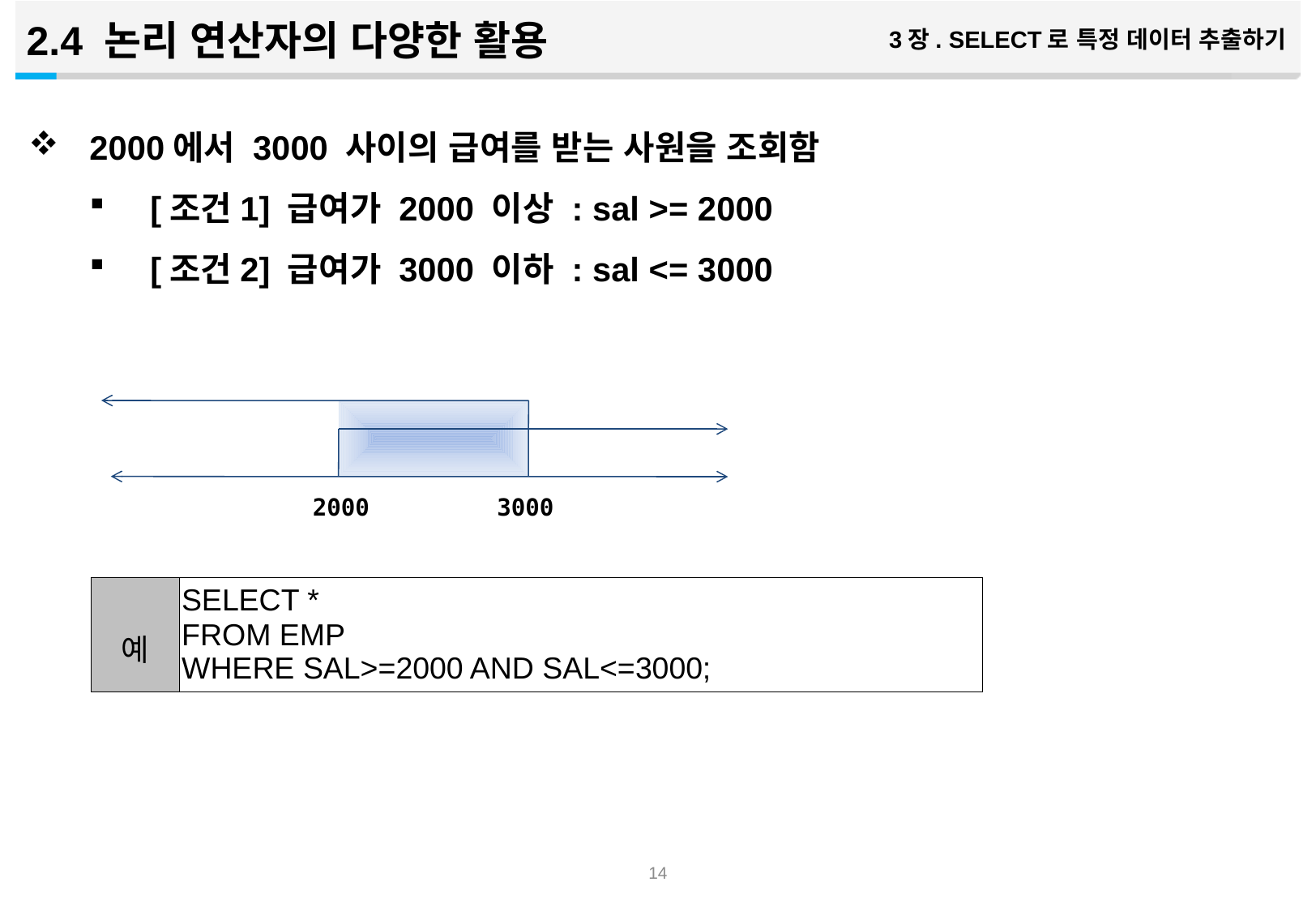

2.4 논리 연산자의 다양한 활용
3장. SELECT로 특정 데이터 추출하기
2000에서 3000 사이의 급여를 받는 사원을 조회함
[조건1] 급여가 2000 이상 : sal >= 2000
[조건2] 급여가 3000 이하 : sal <= 3000

2000         3000
| 예 | SELECT \* FROM EMP WHERE SAL>=2000 AND SAL<=3000; |
| --- | --- |
14